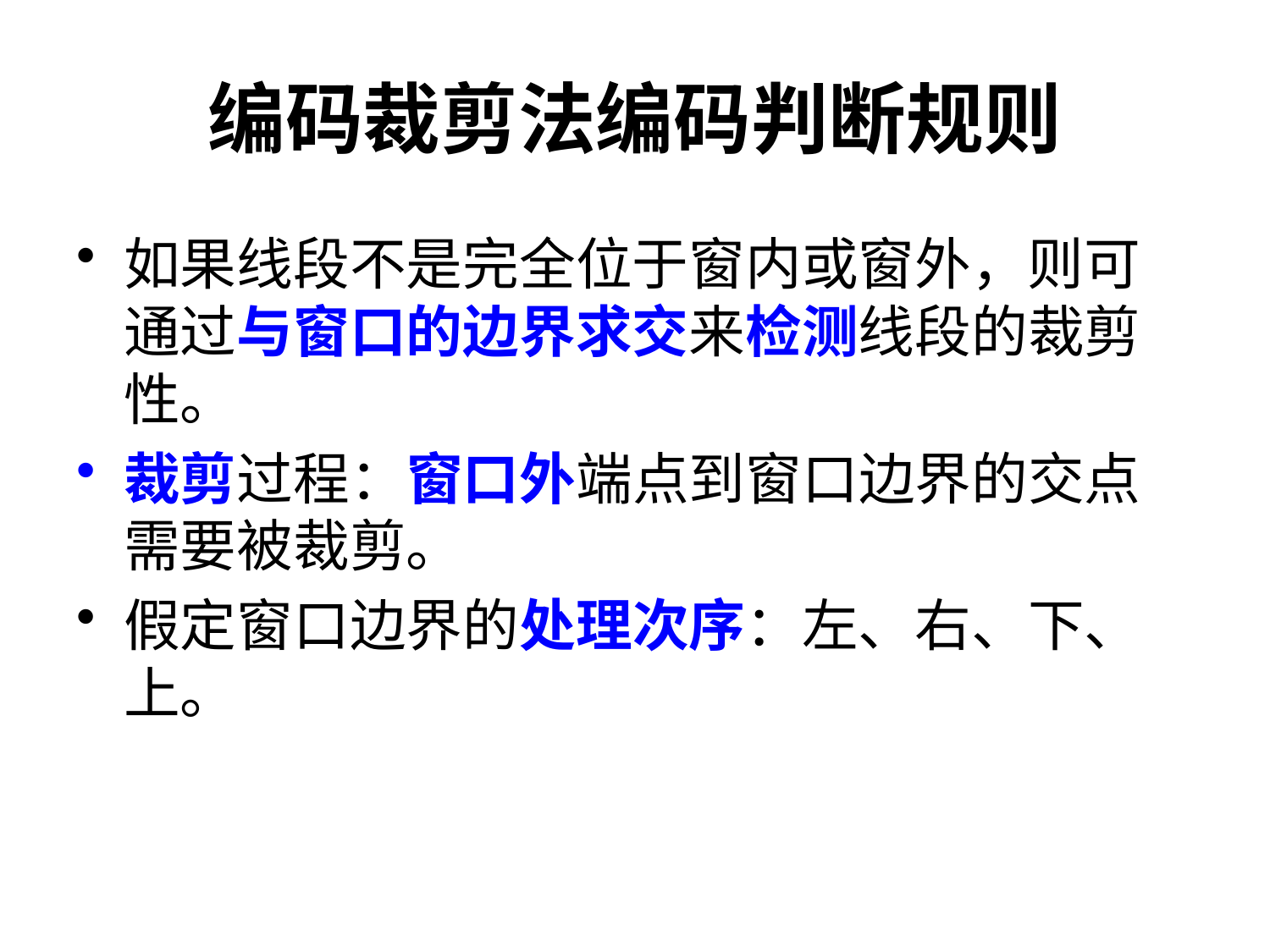

# 编码裁剪法编码判断规则
如果线段不是完全位于窗内或窗外，则可通过与窗口的边界求交来检测线段的裁剪性。
裁剪过程：窗口外端点到窗口边界的交点需要被裁剪。
假定窗口边界的处理次序：左、右、下、上。